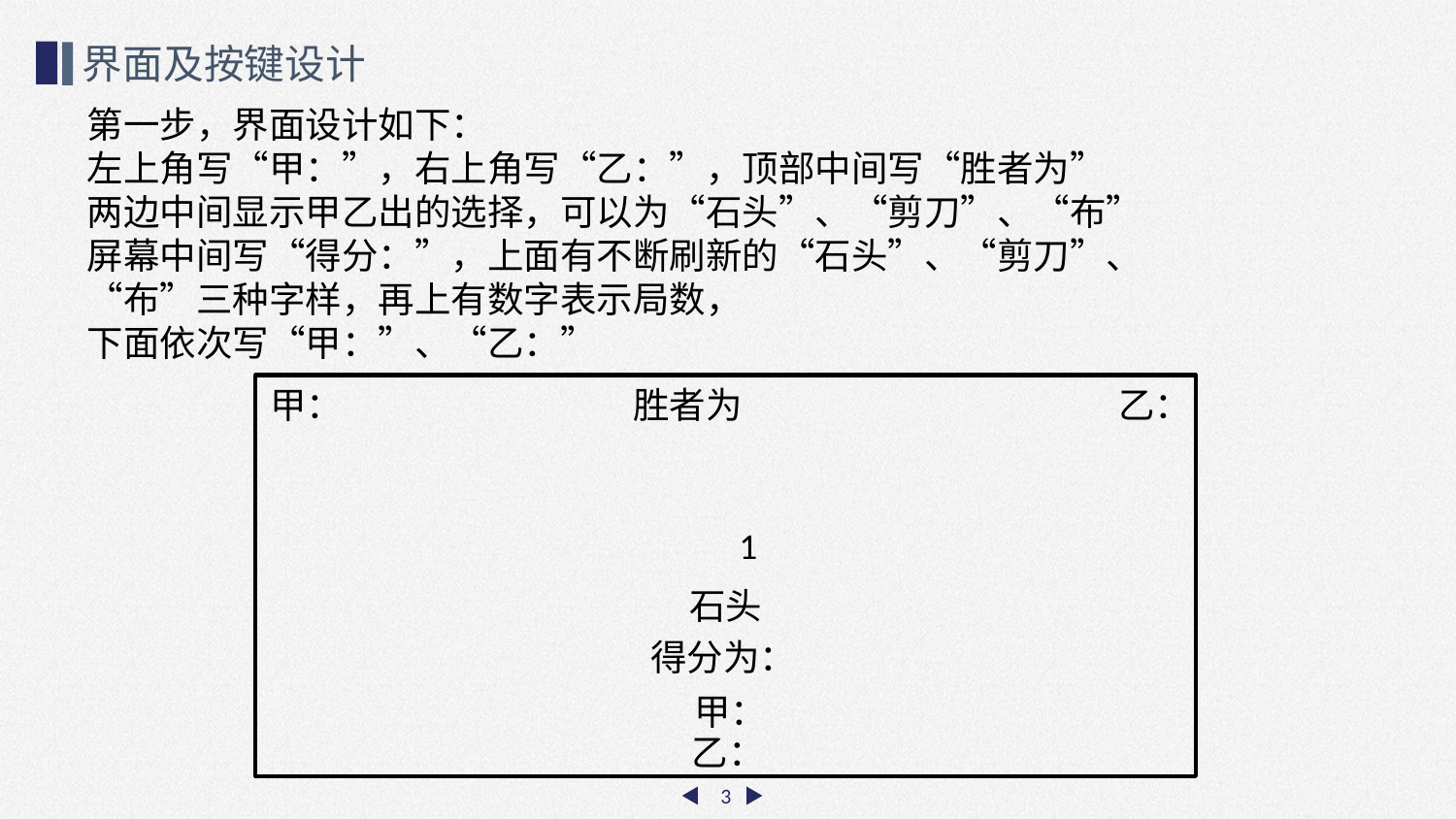

界面及按键设计

第一步，界面设计如下：
左上角写“甲：”，右上角写“乙：”，顶部中间写“胜者为”
两边中间显示甲乙出的选择，可以为“石头”、“剪刀”、“布”
屏幕中间写“得分：”，上面有不断刷新的“石头”、“剪刀”、“布”三种字样，再上有数字表示局数，
下面依次写“甲：”、“乙：”

甲：
胜者为
乙：
1
石头
得分为：
甲：
乙：
3